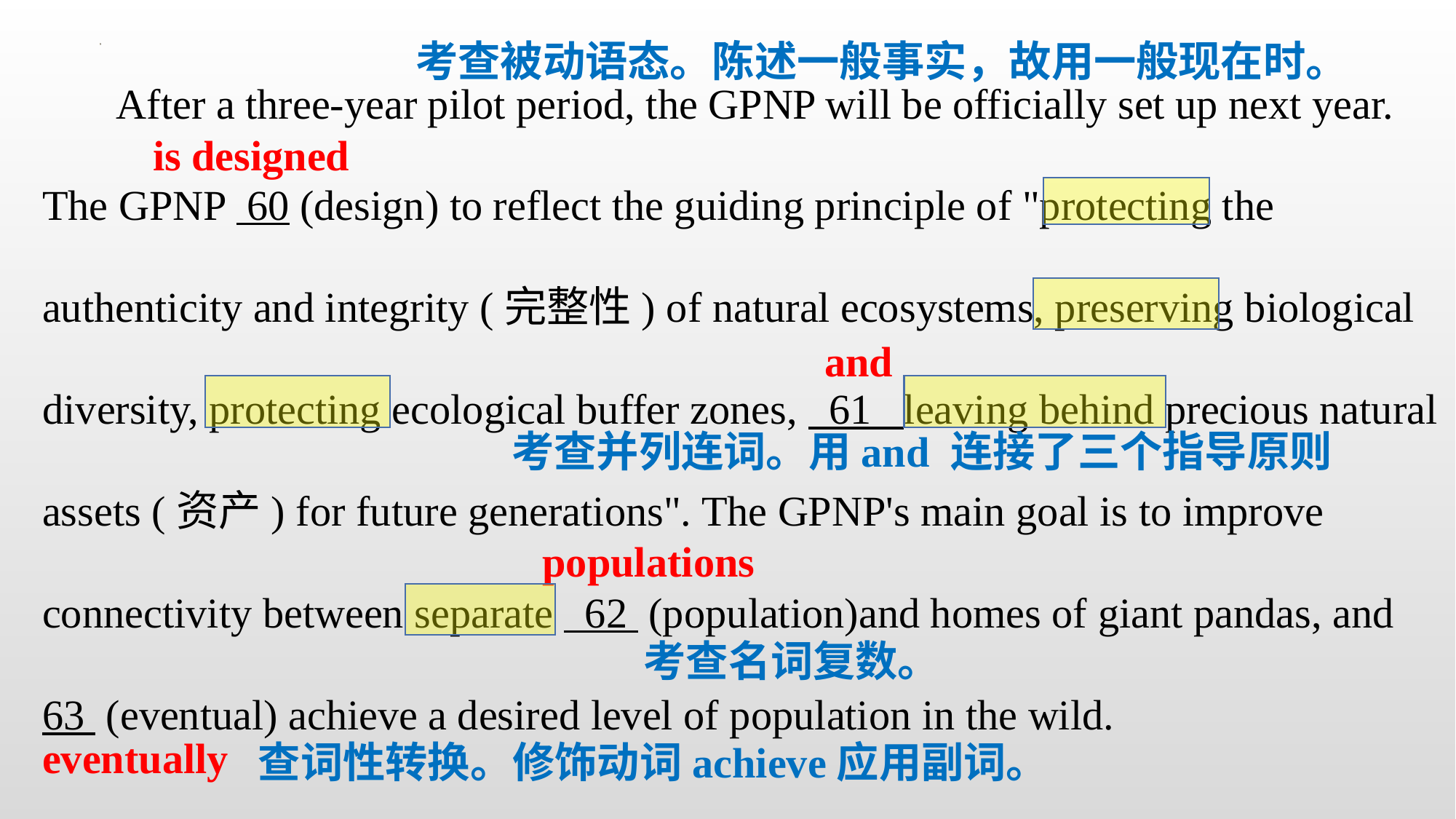

After a three-year pilot period, the GPNP will be officially set up next year. The GPNP  60 (design) to reflect the guiding principle of "protecting the authenticity and integrity (完整性) of natural ecosystems, preserving biological diversity, protecting ecological buffer zones,   61   leaving behind precious natural assets (资产) for future generations". The GPNP's main goal is to improve connectivity between separate   62  (population)and homes of giant pandas, and   63  (eventual) achieve a desired level of population in the wild.
考查被动语态。陈述一般事实，故用一般现在时。
is designed

and

考查并列连词。用and 连接了三个指导原则
populations

考查名词复数。
eventually
查词性转换。修饰动词achieve应用副词。